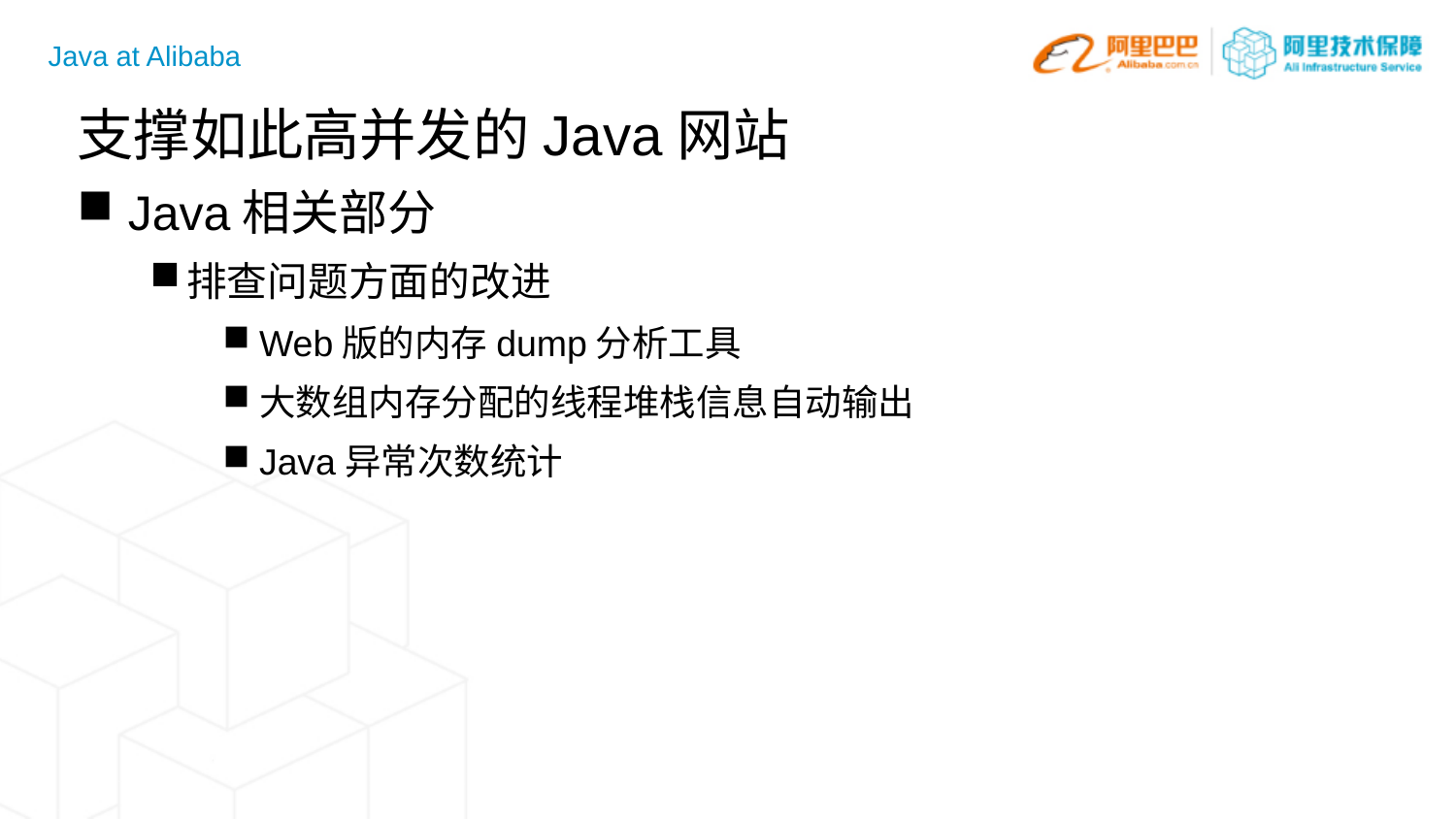

Java at Alibaba
支撑如此高并发的Java网站
 Java相关部分
排查问题方面的改进
Web版的内存dump分析工具
大数组内存分配的线程堆栈信息自动输出
Java异常次数统计